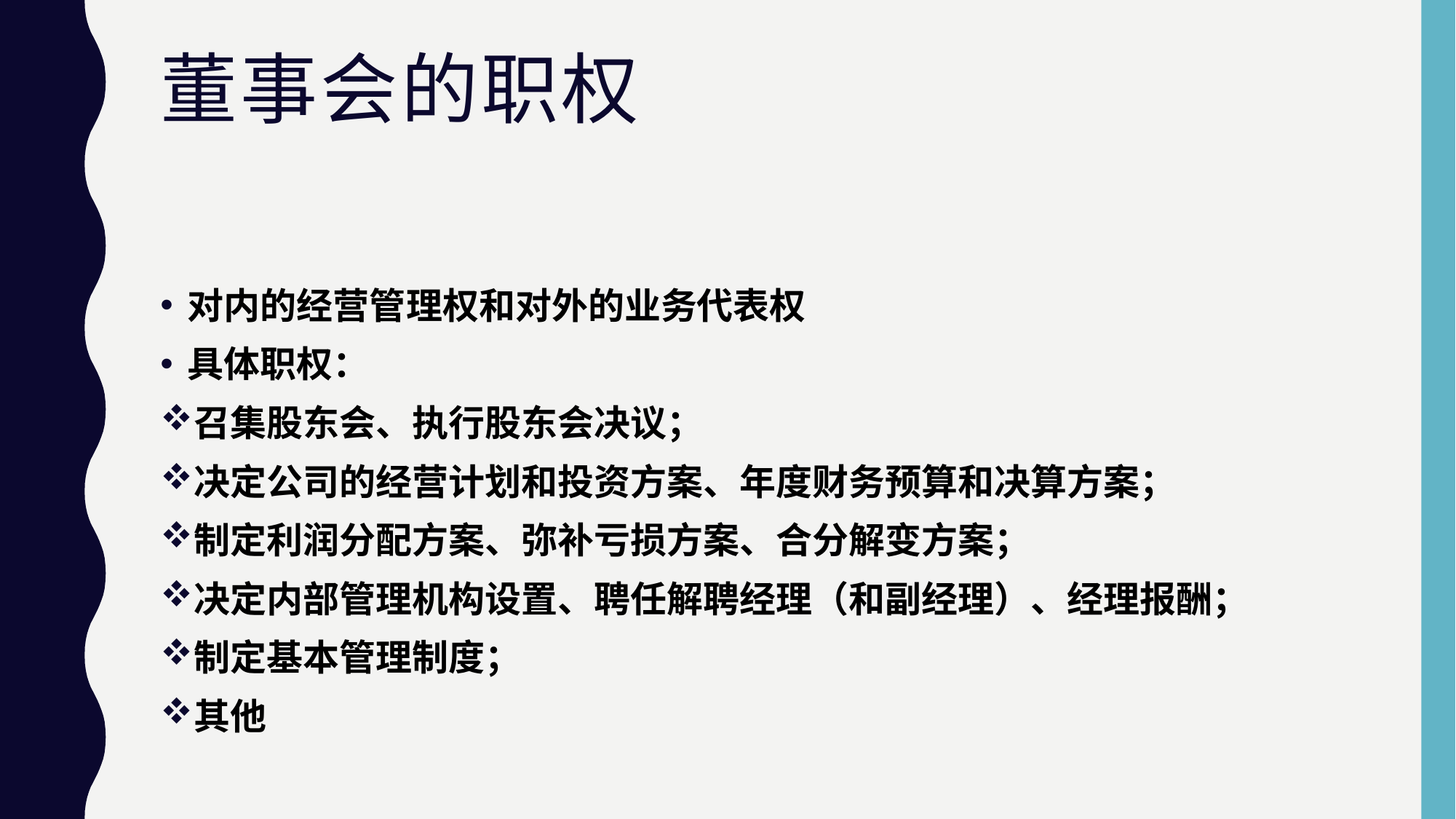

# 董事会的职权
对内的经营管理权和对外的业务代表权
具体职权：
召集股东会、执行股东会决议；
决定公司的经营计划和投资方案、年度财务预算和决算方案；
制定利润分配方案、弥补亏损方案、合分解变方案；
决定内部管理机构设置、聘任解聘经理（和副经理）、经理报酬；
制定基本管理制度；
其他